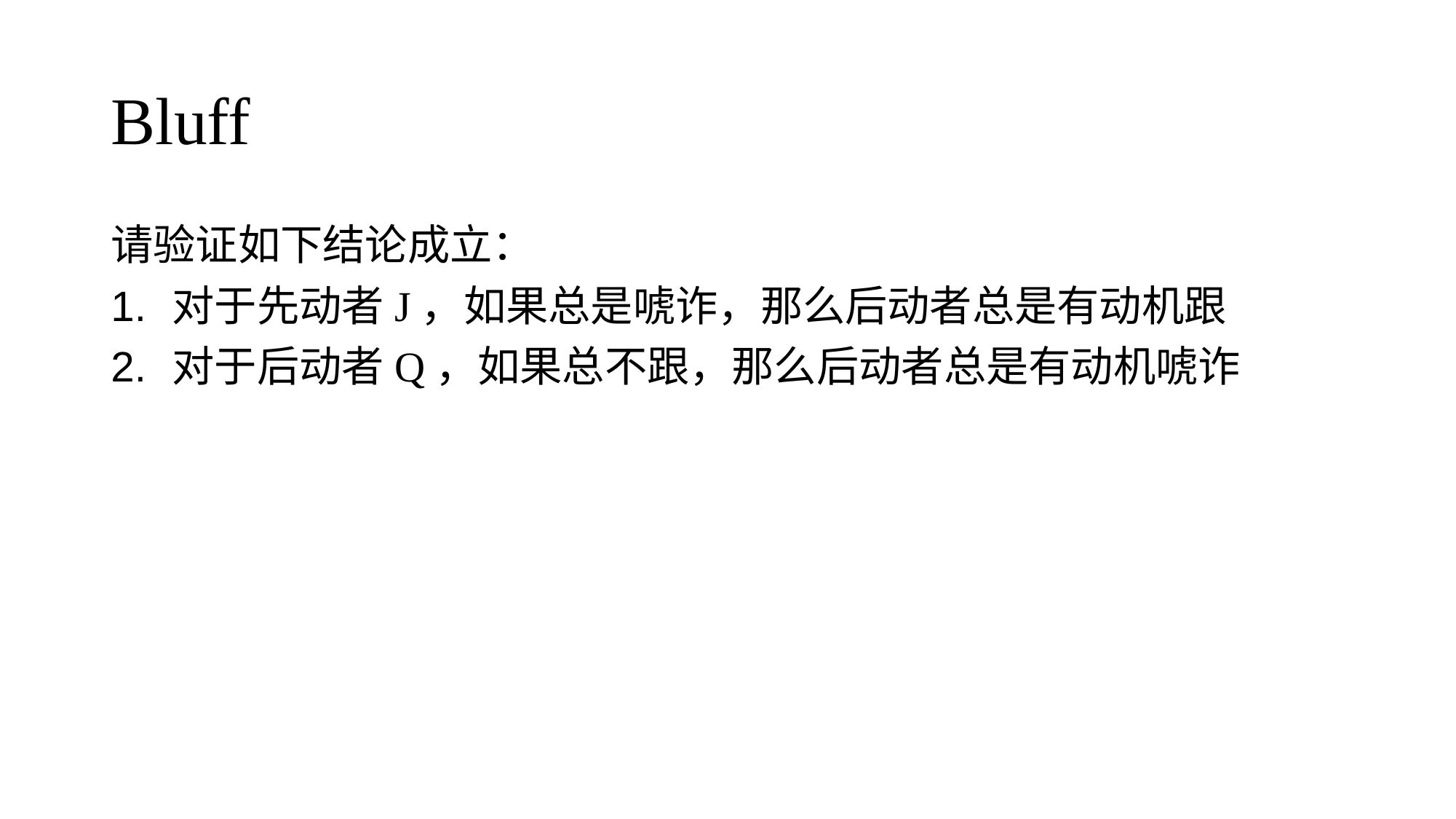

# Bluff
请验证如下结论成立：
对于先动者J，如果总是唬诈，那么后动者总是有动机跟
对于后动者Q，如果总不跟，那么后动者总是有动机唬诈